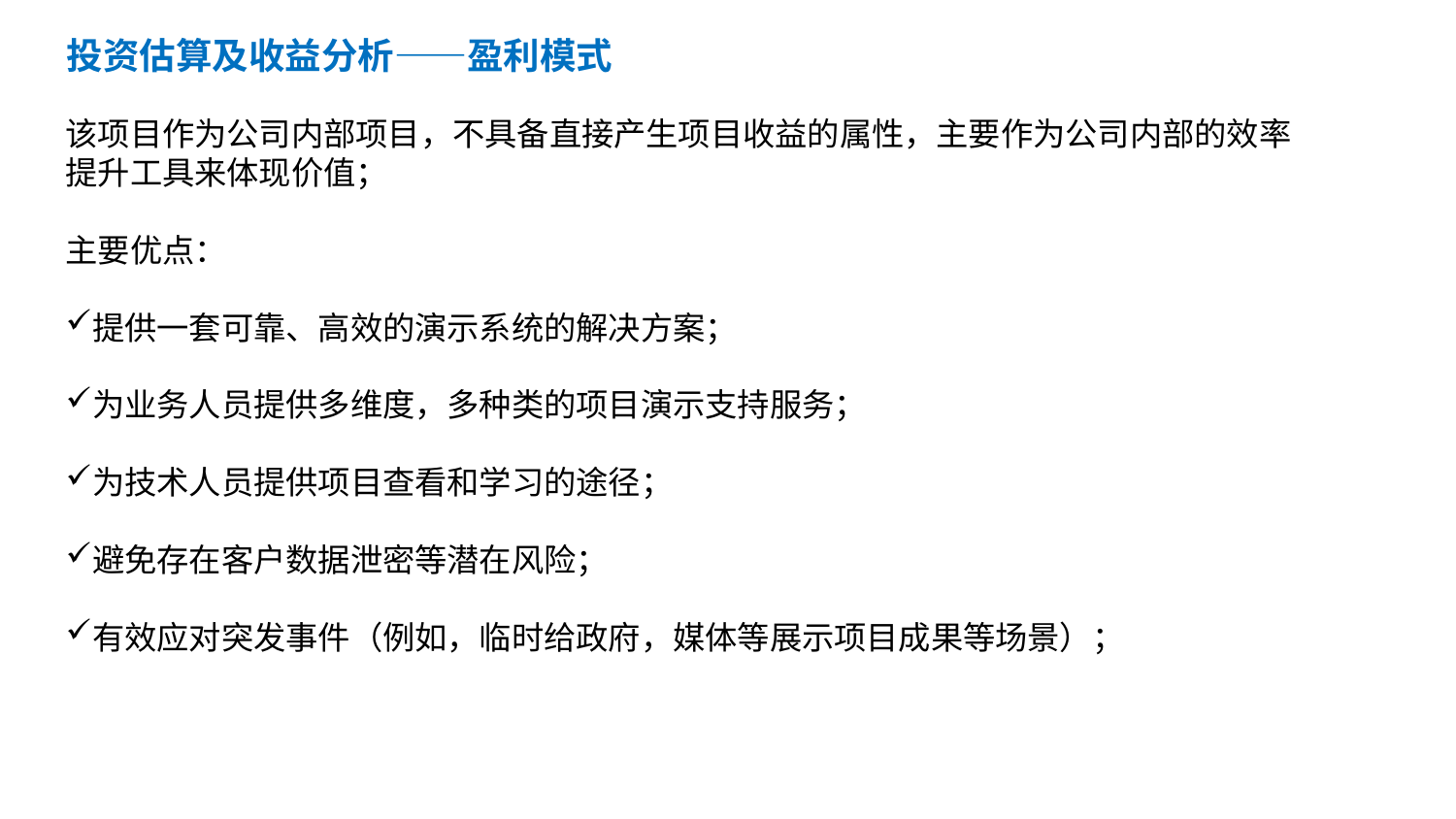

目 录
投资估算及收益分析——盈利模式
该项目作为公司内部项目，不具备直接产生项目收益的属性，主要作为公司内部的效率提升工具来体现价值；

主要优点：
提供一套可靠、高效的演示系统的解决方案；
为业务人员提供多维度，多种类的项目演示支持服务；
为技术人员提供项目查看和学习的途径；
避免存在客户数据泄密等潜在风险；
有效应对突发事件（例如，临时给政府，媒体等展示项目成果等场景）；